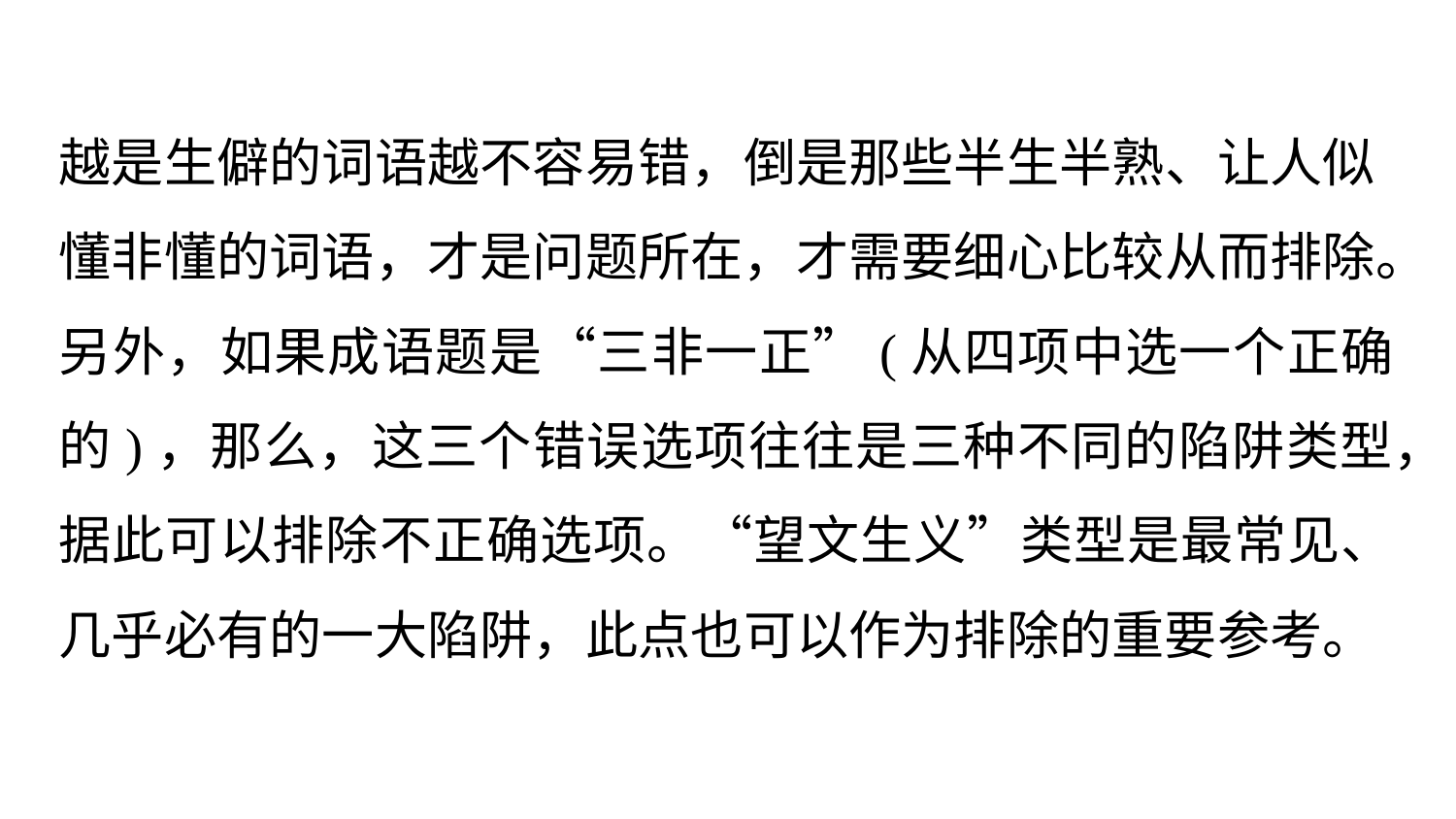

越是生僻的词语越不容易错，倒是那些半生半熟、让人似懂非懂的词语，才是问题所在，才需要细心比较从而排除。
另外，如果成语题是“三非一正”(从四项中选一个正确的)，那么，这三个错误选项往往是三种不同的陷阱类型，据此可以排除不正确选项。“望文生义”类型是最常见、几乎必有的一大陷阱，此点也可以作为排除的重要参考。